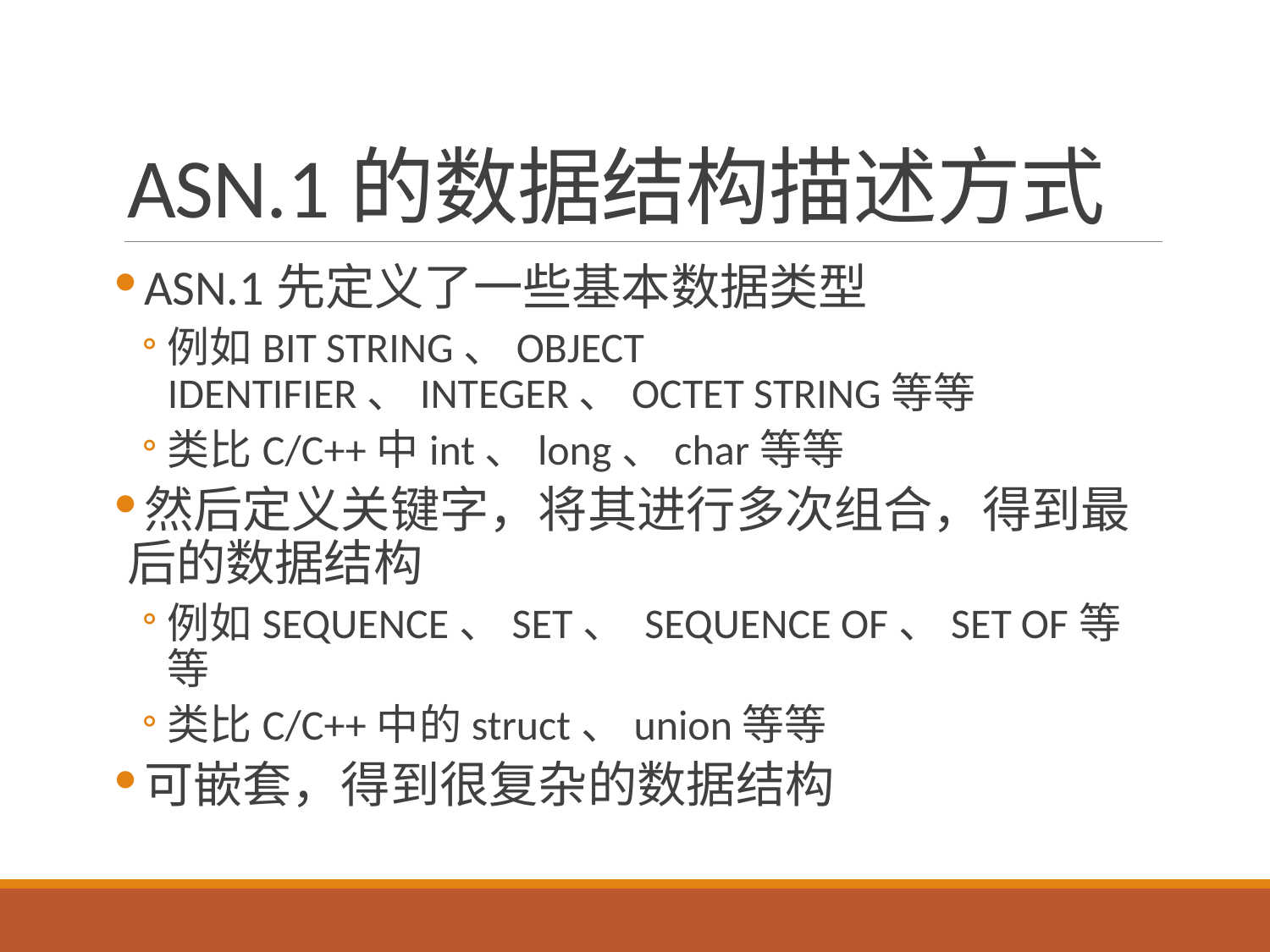

# ASN.1的数据结构描述方式
ASN.1先定义了一些基本数据类型
例如BIT STRING、OBJECT IDENTIFIER、INTEGER、OCTET STRING等等
类比C/C++中int、long、char等等
然后定义关键字，将其进行多次组合，得到最后的数据结构
例如SEQUENCE、SET、 SEQUENCE OF、SET OF等等
类比C/C++中的struct、union等等
可嵌套，得到很复杂的数据结构
8